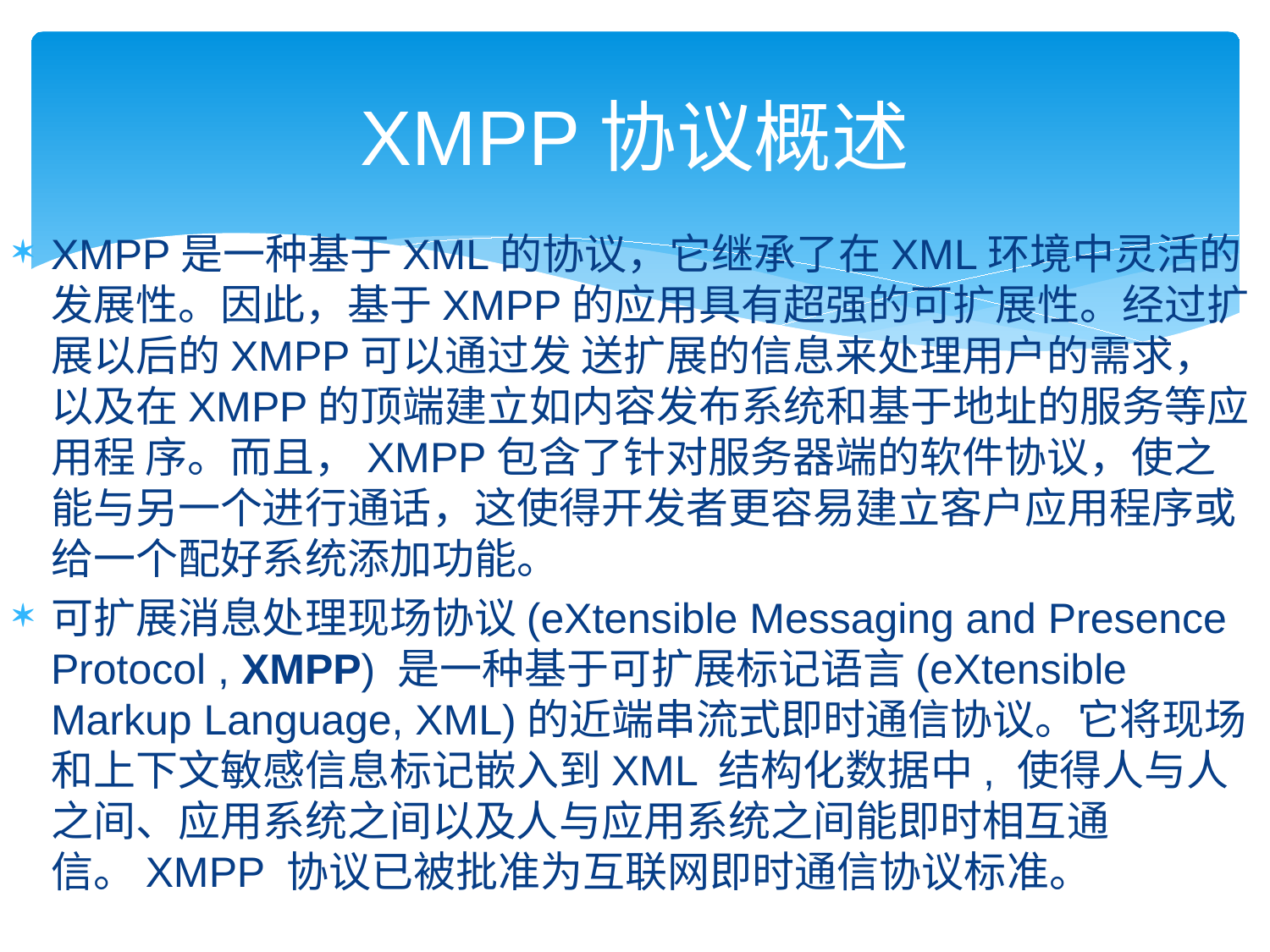

# XMPP协议概述
XMPP是一种基于XML的协议，它继承了在XML环境中灵活的发展性。因此，基于XMPP的应用具有超强的可扩展性。经过扩展以后的XMPP可以通过发 送扩展的信息来处理用户的需求，以及在XMPP的顶端建立如内容发布系统和基于地址的服务等应用程 序。而且，XMPP包含了针对服务器端的软件协议，使之能与另一个进行通话，这使得开发者更容易建立客户应用程序或给一个配好系统添加功能。
可扩展消息处理现场协议(eXtensible Messaging and Presence Protocol , XMPP) 是一种基于可扩展标记语言(eXtensible Markup Language, XML)的近端串流式即时通信协议。它将现场和上下文敏感信息标记嵌入到XML 结构化数据中, 使得人与人之间、应用系统之间以及人与应用系统之间能即时相互通信。XMPP 协议已被批准为互联网即时通信协议标准。